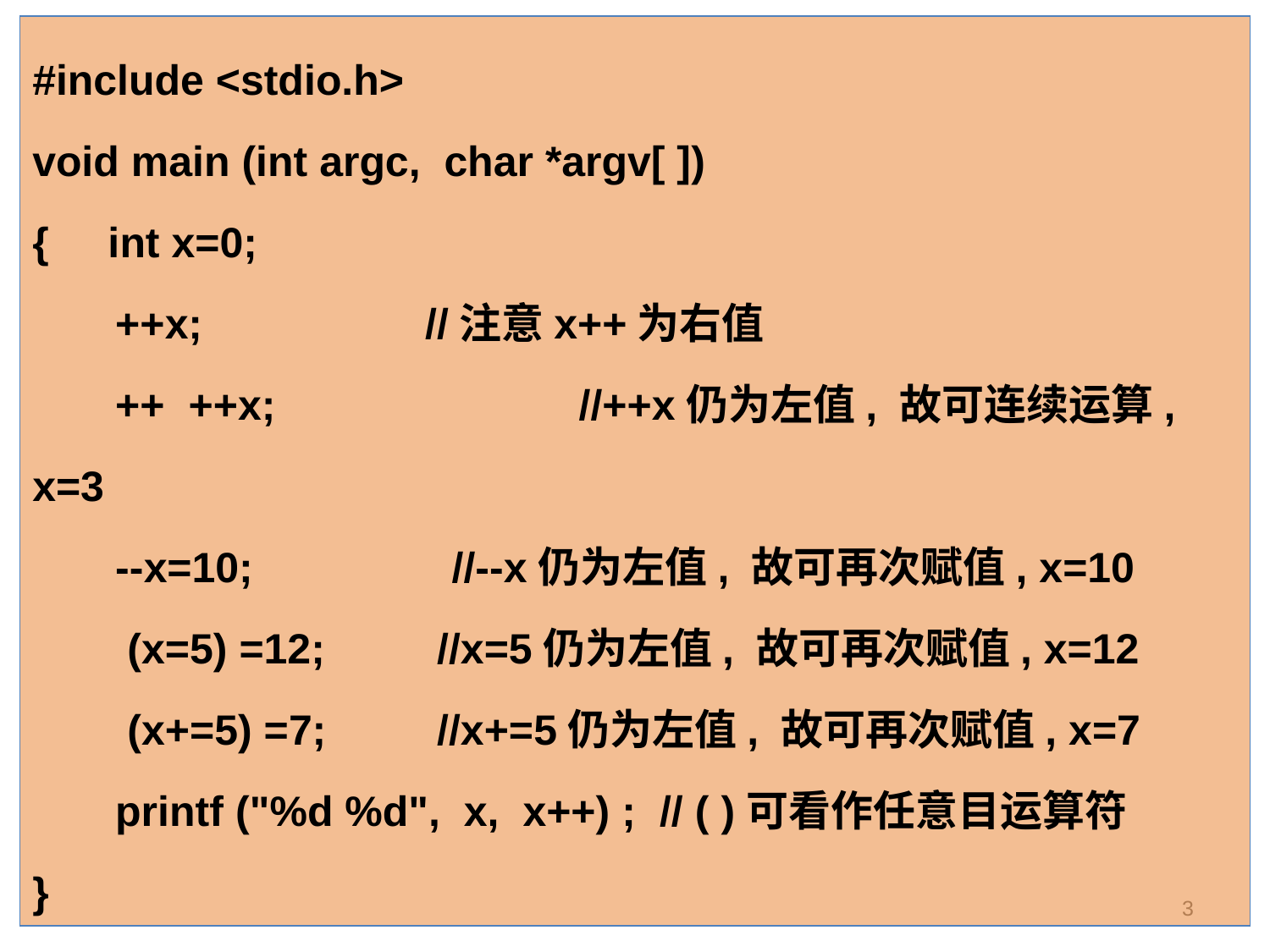

#include <stdio.h>
void main (int argc,  char *argv[ ])
{     int x=0;
       ++x; 		 //注意x++为右值
       ++  ++x; 	              //++x仍为左值, 故可连续运算, x=3
       --x=10; 	              //--x仍为左值, 故可再次赋值, x=10
        (x=5) =12; 	  //x=5仍为左值, 故可再次赋值, x=12
        (x+=5) =7; 	  //x+=5仍为左值, 故可再次赋值, x=7
       printf ("%d %d",  x,  x++) ;  // ( )可看作任意目运算符
}
3